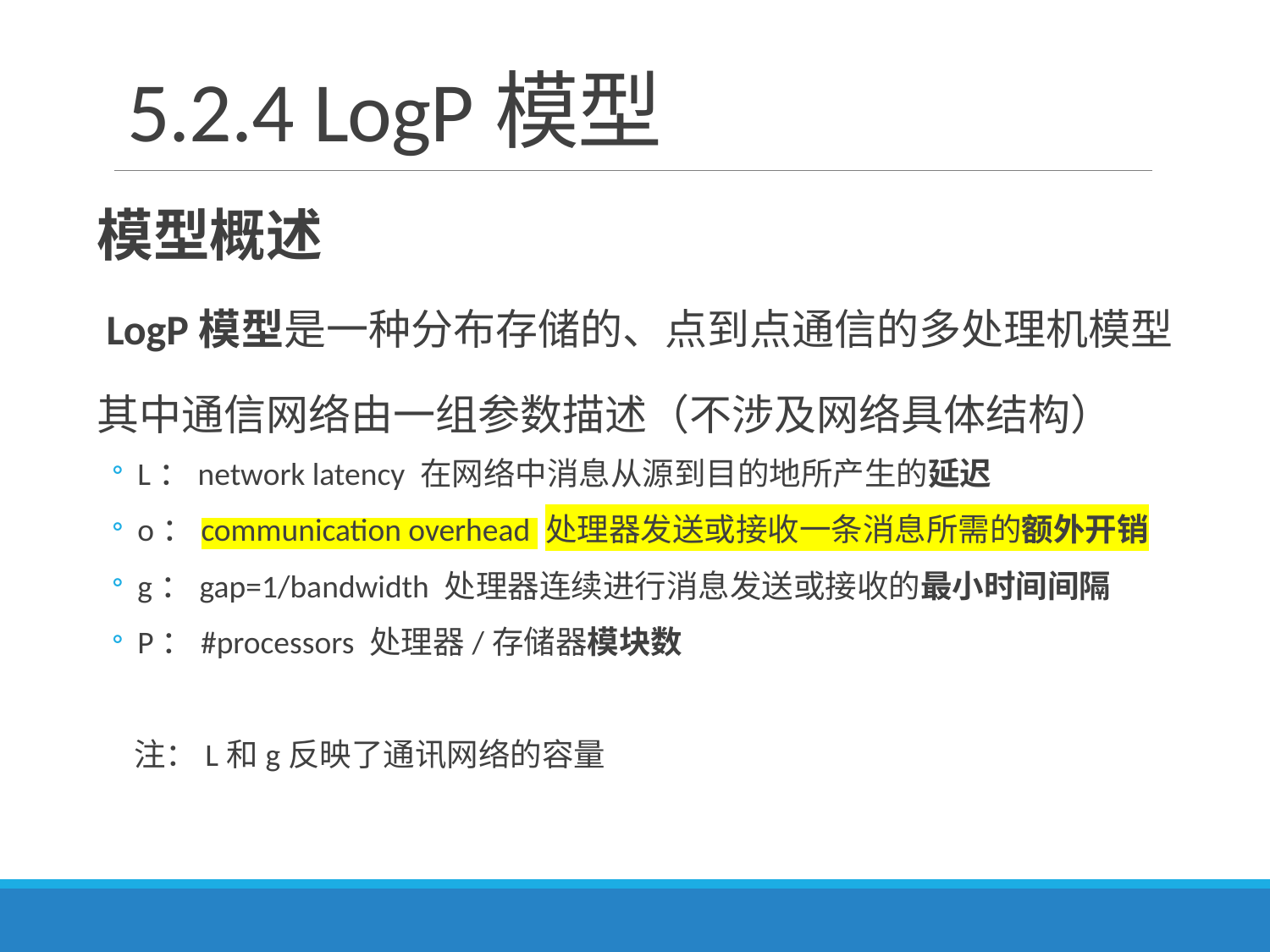

# 5.2.4 LogP模型
模型概述
 LogP模型是一种分布存储的、点到点通信的多处理机模型
其中通信网络由一组参数描述（不涉及网络具体结构）
L：network latency 在网络中消息从源到目的地所产生的延迟
o：communication overhead 处理器发送或接收一条消息所需的额外开销
g：gap=1/bandwidth 处理器连续进行消息发送或接收的最小时间间隔
P：#processors 处理器/存储器模块数

  注：L和g反映了通讯网络的容量

40